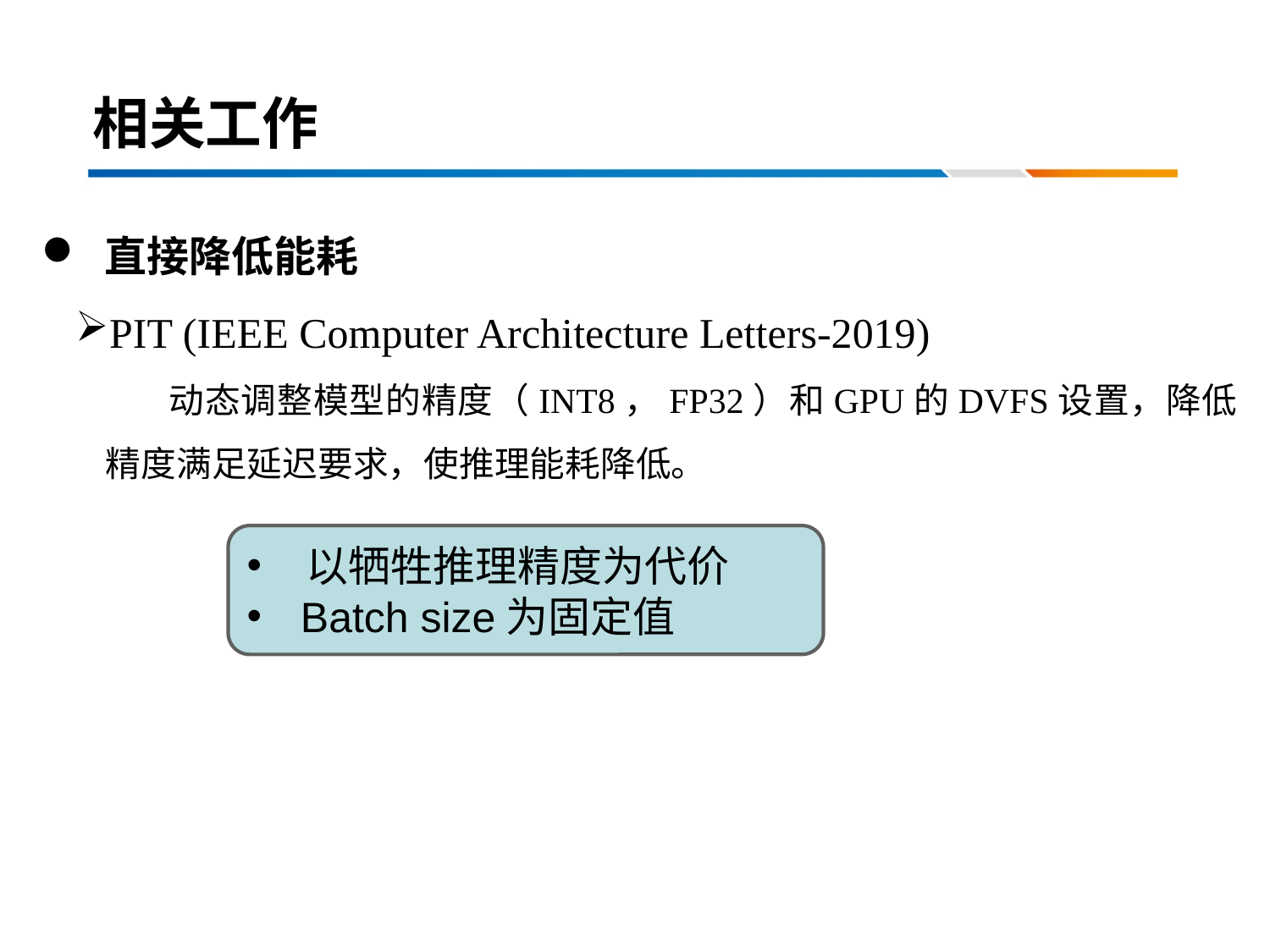

# 相关工作
 直接降低能耗
PIT (IEEE Computer Architecture Letters-2019)
动态调整模型的精度（INT8，FP32）和GPU的DVFS设置，降低精度满足延迟要求，使推理能耗降低。
  以牺牲推理精度为代价
  Batch size为固定值